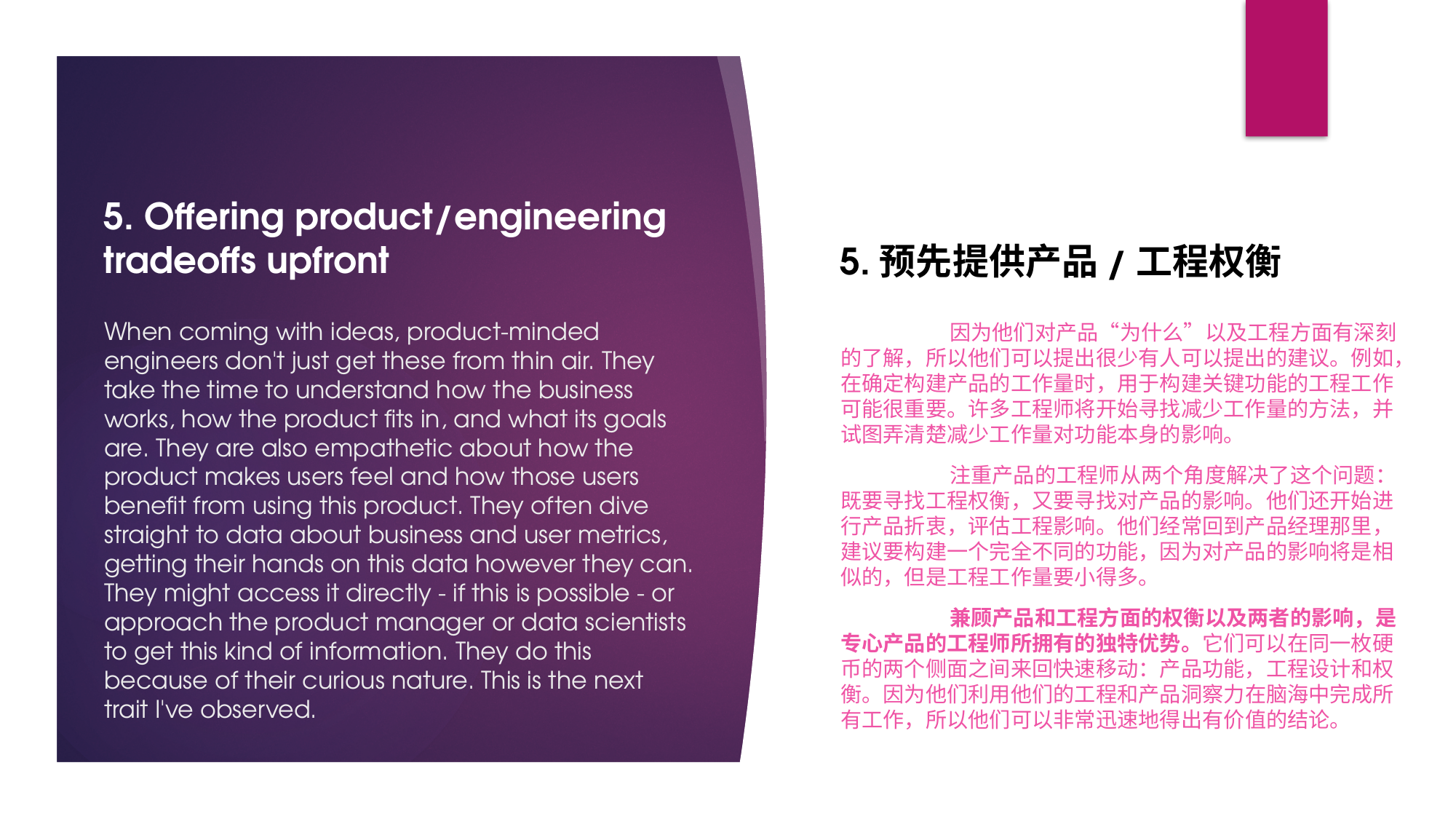

5. Offering product/engineering tradeoffs upfront

5.预先提供产品/工程权衡

# When coming with ideas, product-minded engineers don't just get these from thin air. They take the time to understand how the business works, how the product fits in, and what its goals are. They are also empathetic about how the product makes users feel and how those users benefit from using this product. They often dive straight to data about business and user metrics, getting their hands on this data however they can. They might access it directly - if this is possible - or approach the product manager or data scientists to get this kind of information. They do this because of their curious nature. This is the next trait I've observed.
	因为他们对产品“为什么”以及工程方面有深刻的了解，所以他们可以提出很少有人可以提出的建议。例如，在确定构建产品的工作量时，用于构建关键功能的工程工作可能很重要。许多工程师将开始寻找减少工作量的方法，并试图弄清楚减少工作量对功能本身的影响。
	注重产品的工程师从两个角度解决了这个问题：既要寻找工程权衡，又要寻找对产品的影响。他们还开始进行产品折衷，评估工程影响。他们经常回到产品经理那里，建议要构建一个完全不同的功能，因为对产品的影响将是相似的，但是工程工作量要小得多。
	兼顾产品和工程方面的权衡以及两者的影响，是专心产品的工程师所拥有的独特优势。它们可以在同一枚硬币的两个侧面之间来回快速移动：产品功能，工程设计和权衡。因为他们利用他们的工程和产品洞察力在脑海中完成所有工作，所以他们可以非常迅速地得出有价值的结论。